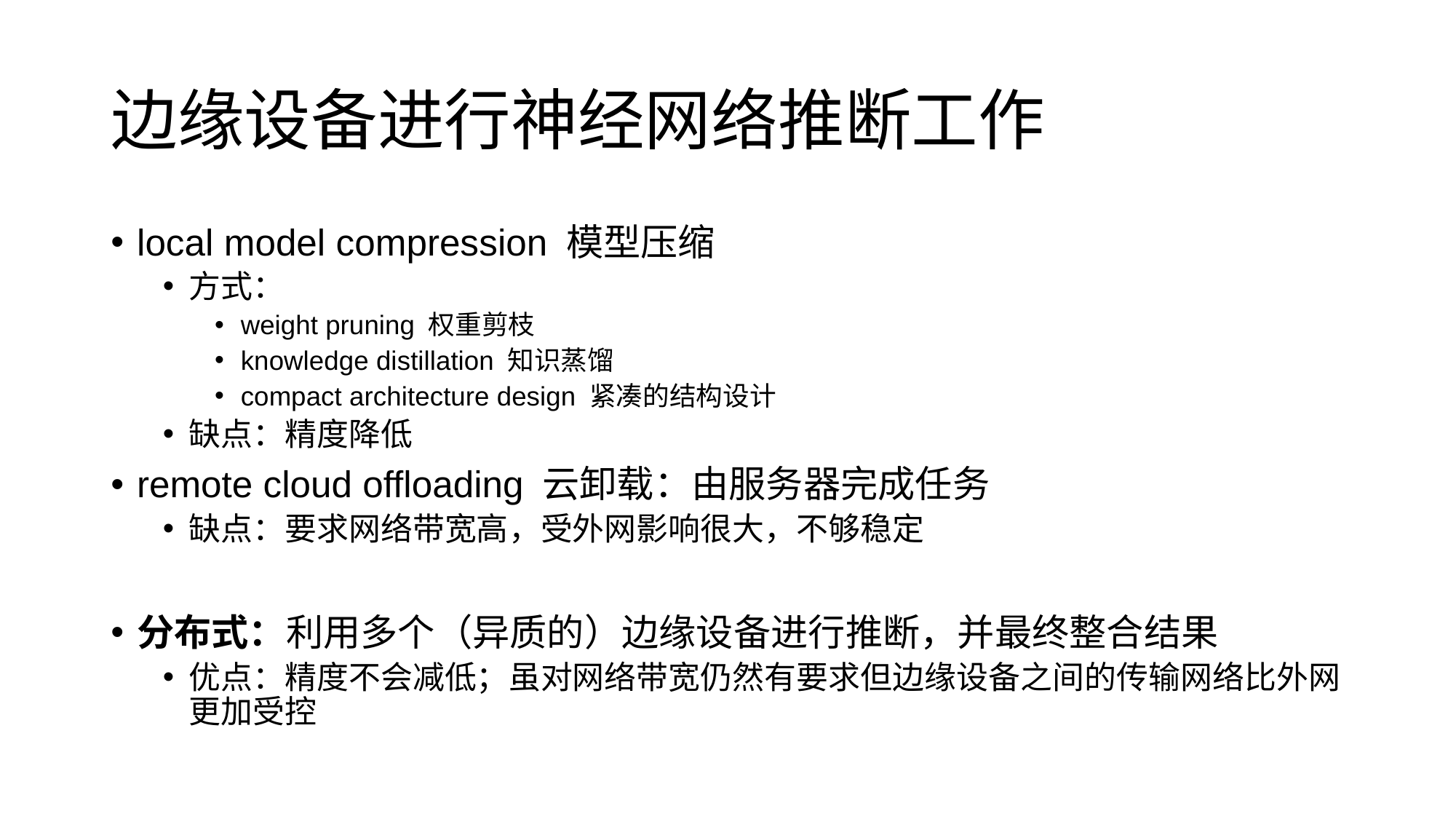

# 边缘设备进行神经网络推断工作
local model compression 模型压缩
方式：
weight pruning 权重剪枝
knowledge distillation 知识蒸馏
compact architecture design 紧凑的结构设计
缺点：精度降低
remote cloud offloading 云卸载：由服务器完成任务
缺点：要求网络带宽高，受外网影响很大，不够稳定

分布式：利用多个（异质的）边缘设备进行推断，并最终整合结果
优点：精度不会减低；虽对网络带宽仍然有要求但边缘设备之间的传输网络比外网更加受控